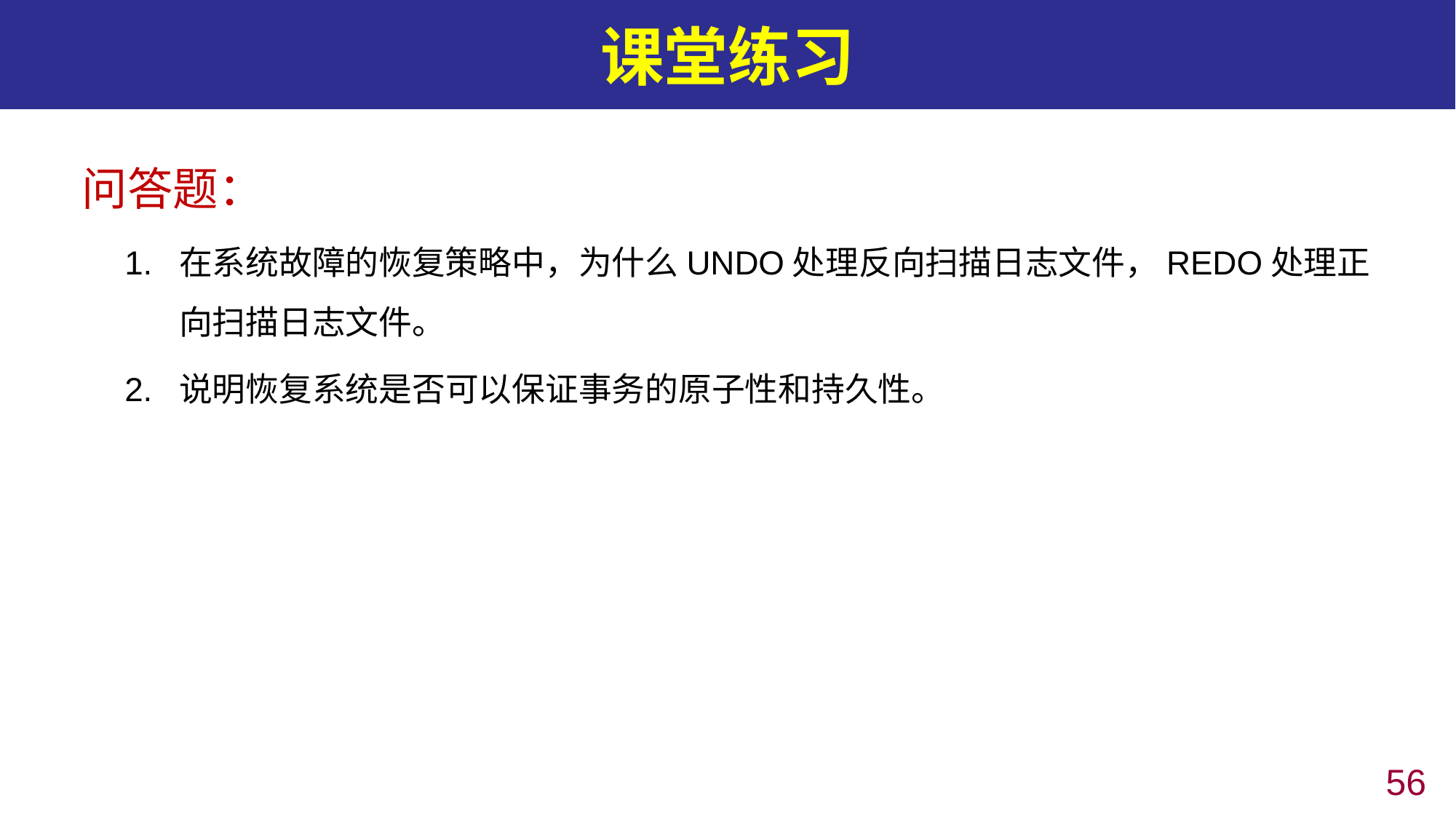

# 课堂练习
问答题：
在系统故障的恢复策略中，为什么UNDO处理反向扫描日志文件，REDO处理正向扫描日志文件。
说明恢复系统是否可以保证事务的原子性和持久性。
56